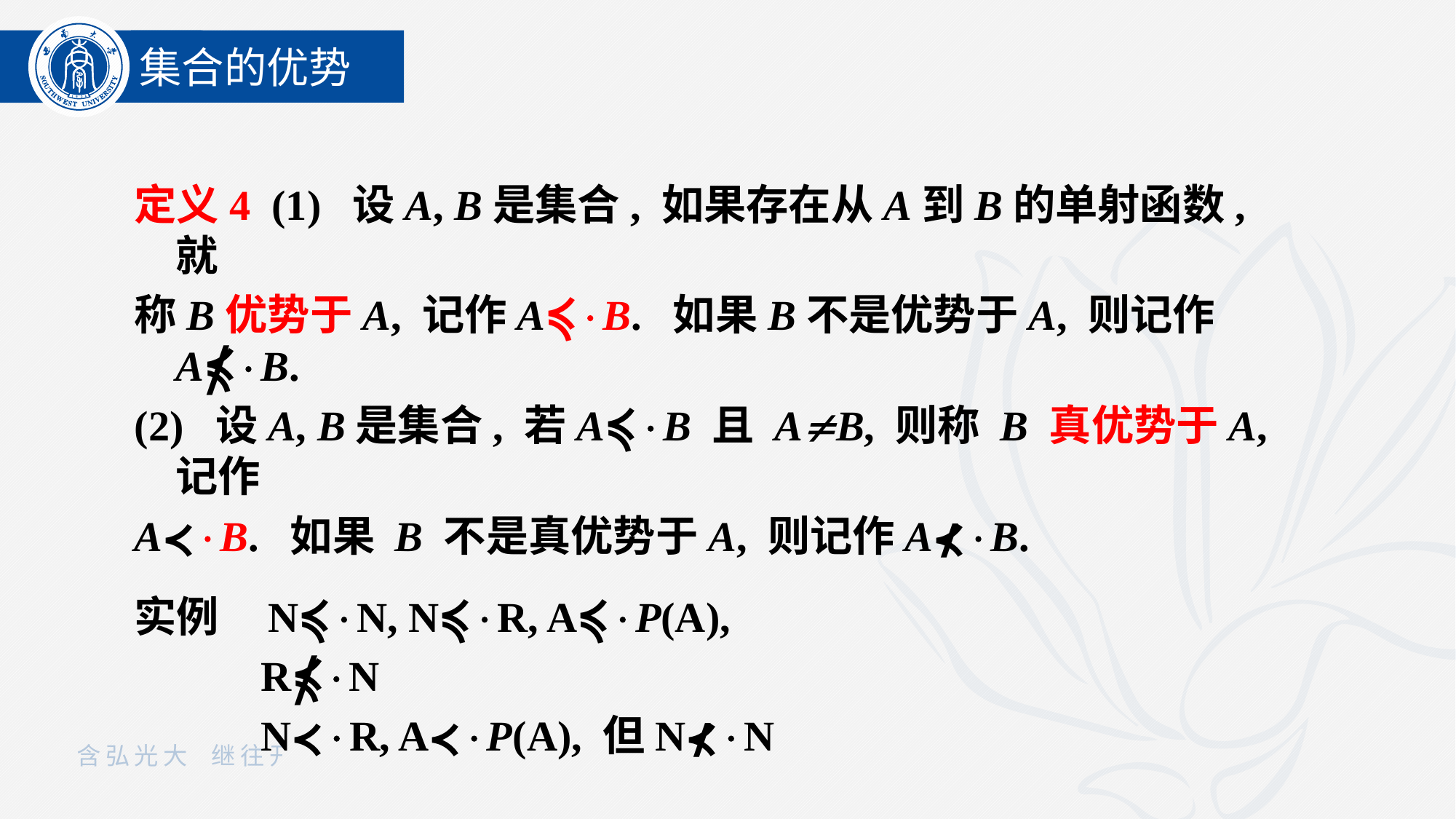

集合的优势
定义4  (1)  设A, B是集合, 如果存在从A到B的单射函数, 就
称B优势于A, 记作A≼⋅B.  如果B不是优势于A, 则记作A⋠⋅B.
(2)  设A, B是集合, 若A≼⋅B 且 A≠B, 则称 B 真优势于A, 记作
A≺⋅B.  如果 B 不是真优势于A, 则记作A⊀⋅B.
实例    N≼⋅N, N≼⋅R, A≼⋅P(A),
            R⋠⋅N
            N≺⋅R, A≺⋅P(A), 但N⊀⋅N